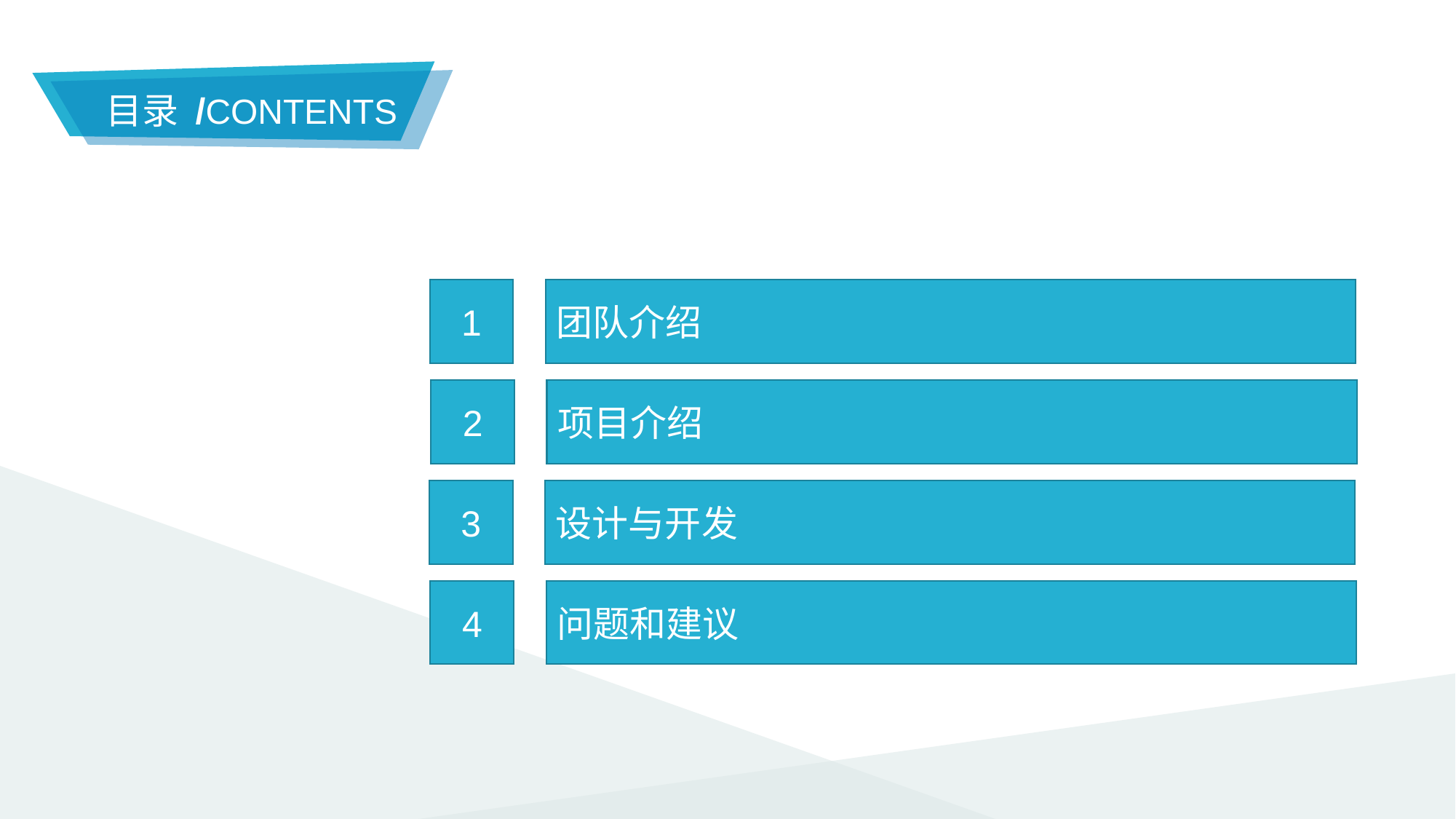

目录 /CONTENTS
1
团队介绍
2
项目介绍

3
设计与开发
4
问题和建议